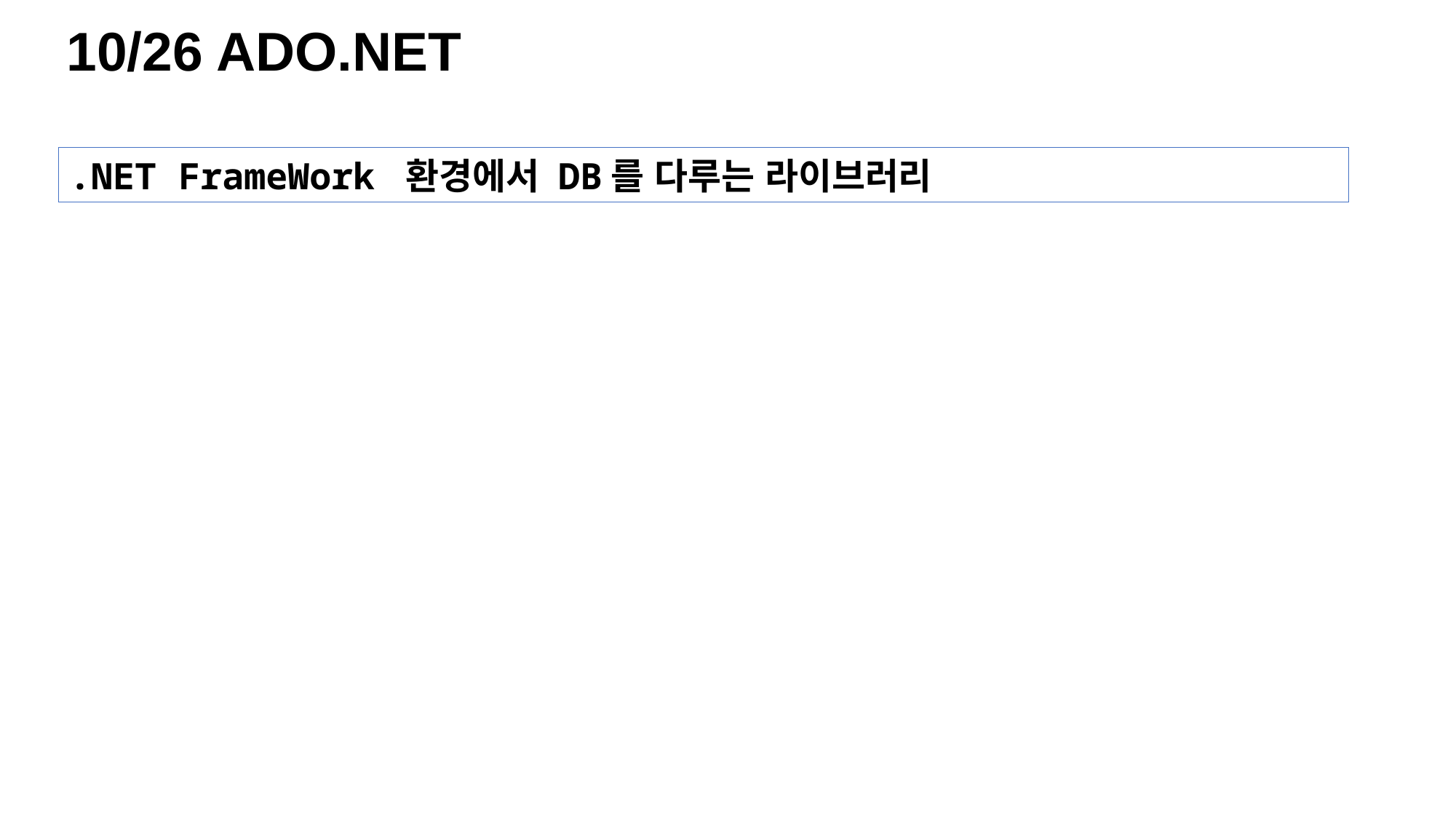

10/26 ADO.NET
.NET FrameWork 환경에서 DB를 다루는 라이브러리